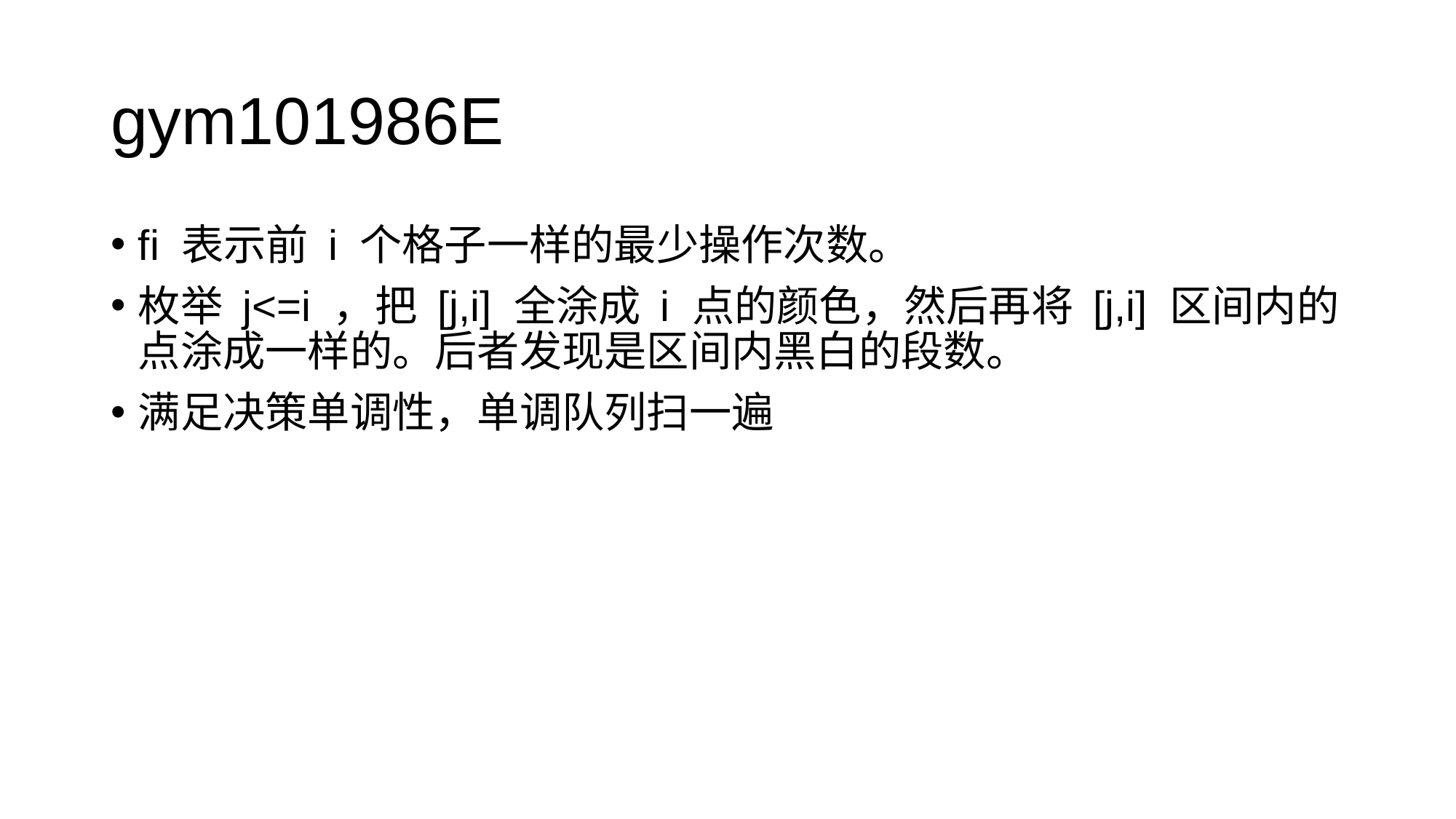

# gym101986E
fi 表示前 i 个格子一样的最少操作次数。
枚举 j<=i ，把 [j,i] 全涂成 i 点的颜色，然后再将 [j,i] 区间内的点涂成一样的。后者发现是区间内黑白的段数。
满足决策单调性，单调队列扫一遍